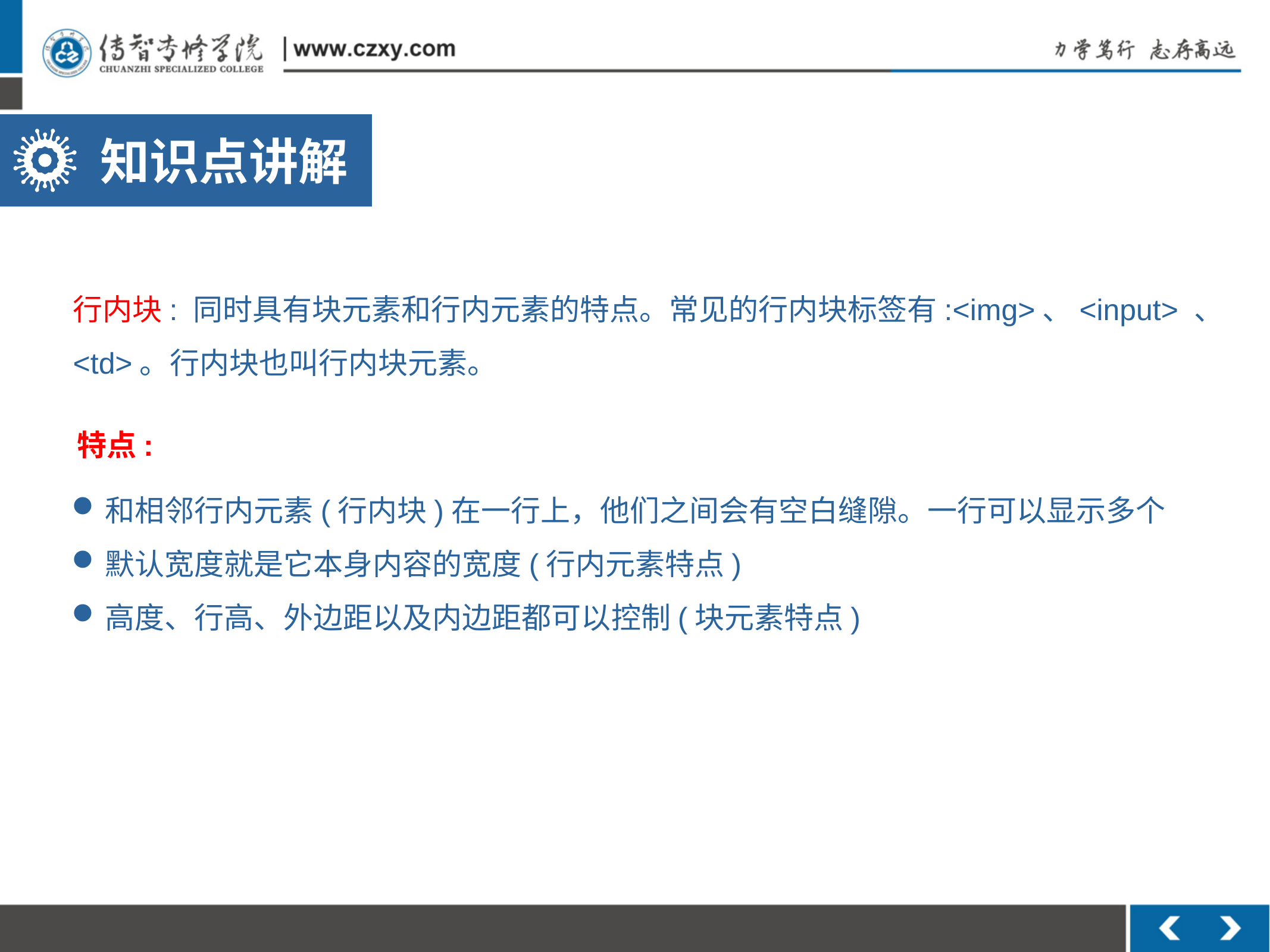

知识点讲解
行内块: 同时具有块元素和行内元素的特点。常见的行内块标签有:<img>、<input> 、
<td>。行内块也叫行内块元素。
特点:
和相邻行内元素(行内块)在一行上，他们之间会有空白缝隙。一行可以显示多个
默认宽度就是它本身内容的宽度(行内元素特点)
高度、行高、外边距以及内边距都可以控制(块元素特点)